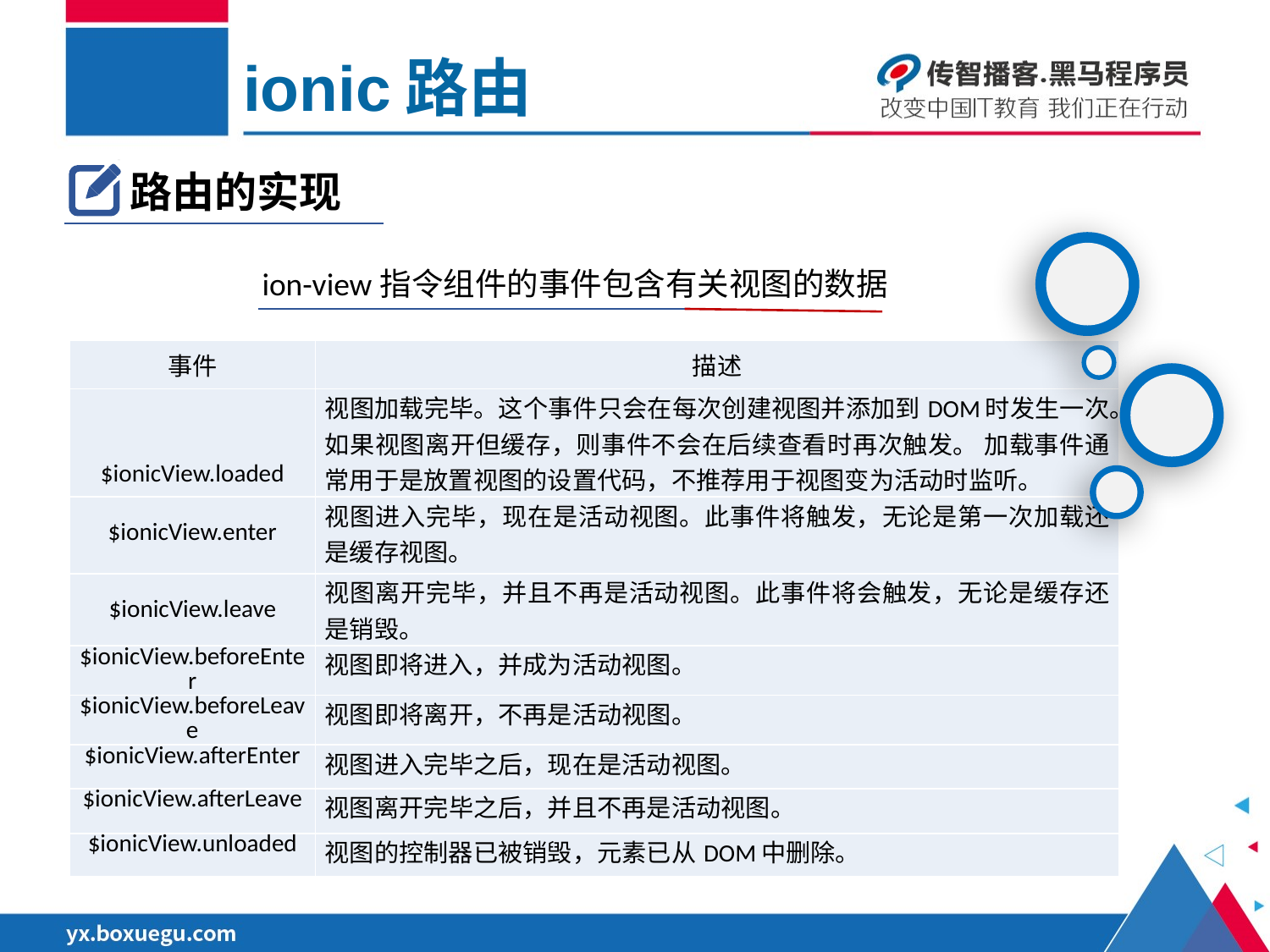

ionic路由
路由的实现

ion-view指令组件的事件包含有关视图的数据
| 事件 | 描述 |
| --- | --- |
| $ionicView.loaded | 视图加载完毕。这个事件只会在每次创建视图并添加到DOM时发生一次。如果视图离开但缓存，则事件不会在后续查看时再次触发。 加载事件通常用于是放置视图的设置代码，不推荐用于视图变为活动时监听。 |
| $ionicView.enter | 视图进入完毕，现在是活动视图。此事件将触发，无论是第一次加载还是缓存视图。 |
| $ionicView.leave | 视图离开完毕，并且不再是活动视图。此事件将会触发，无论是缓存还是销毁。 |
| $ionicView.beforeEnter | 视图即将进入，并成为活动视图。 |
| $ionicView.beforeLeave | 视图即将离开，不再是活动视图。 |
| $ionicView.afterEnter | 视图进入完毕之后，现在是活动视图。 |
| $ionicView.afterLeave | 视图离开完毕之后，并且不再是活动视图。 |
| $ionicView.unloaded | 视图的控制器已被销毁，元素已从DOM中删除。 |